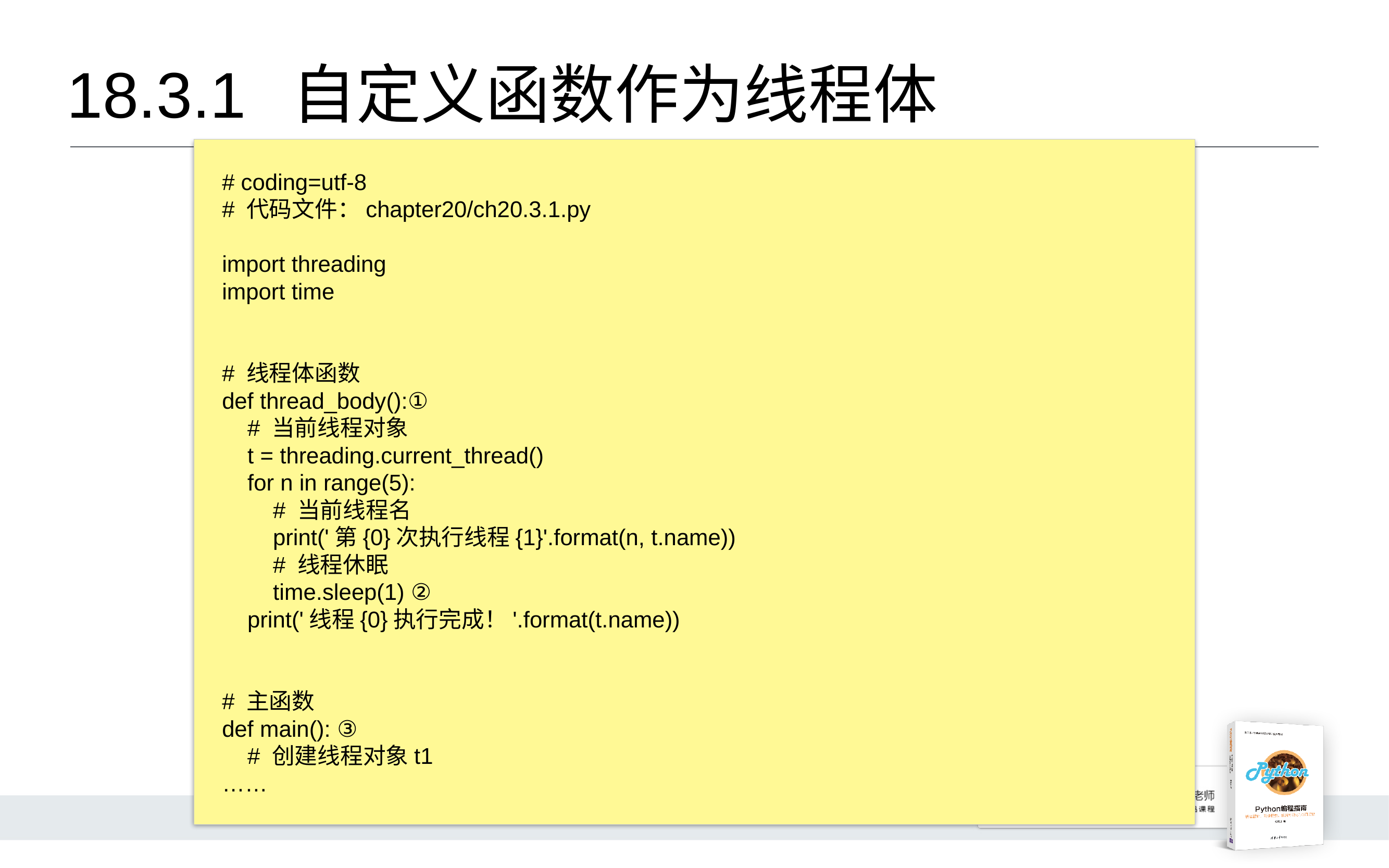

# 18.3.1 	自定义函数作为线程体
# coding=utf-8
# 代码文件：chapter20/ch20.3.1.py

import threading
import time

# 线程体函数
def thread_body():①
    # 当前线程对象
    t = threading.current_thread()
    for n in range(5):
        # 当前线程名
        print('第{0}次执行线程{1}'.format(n, t.name))
        # 线程休眠
        time.sleep(1) ②
    print('线程{0}执行完成！'.format(t.name))

# 主函数
def main(): ③
    # 创建线程对象t1
……